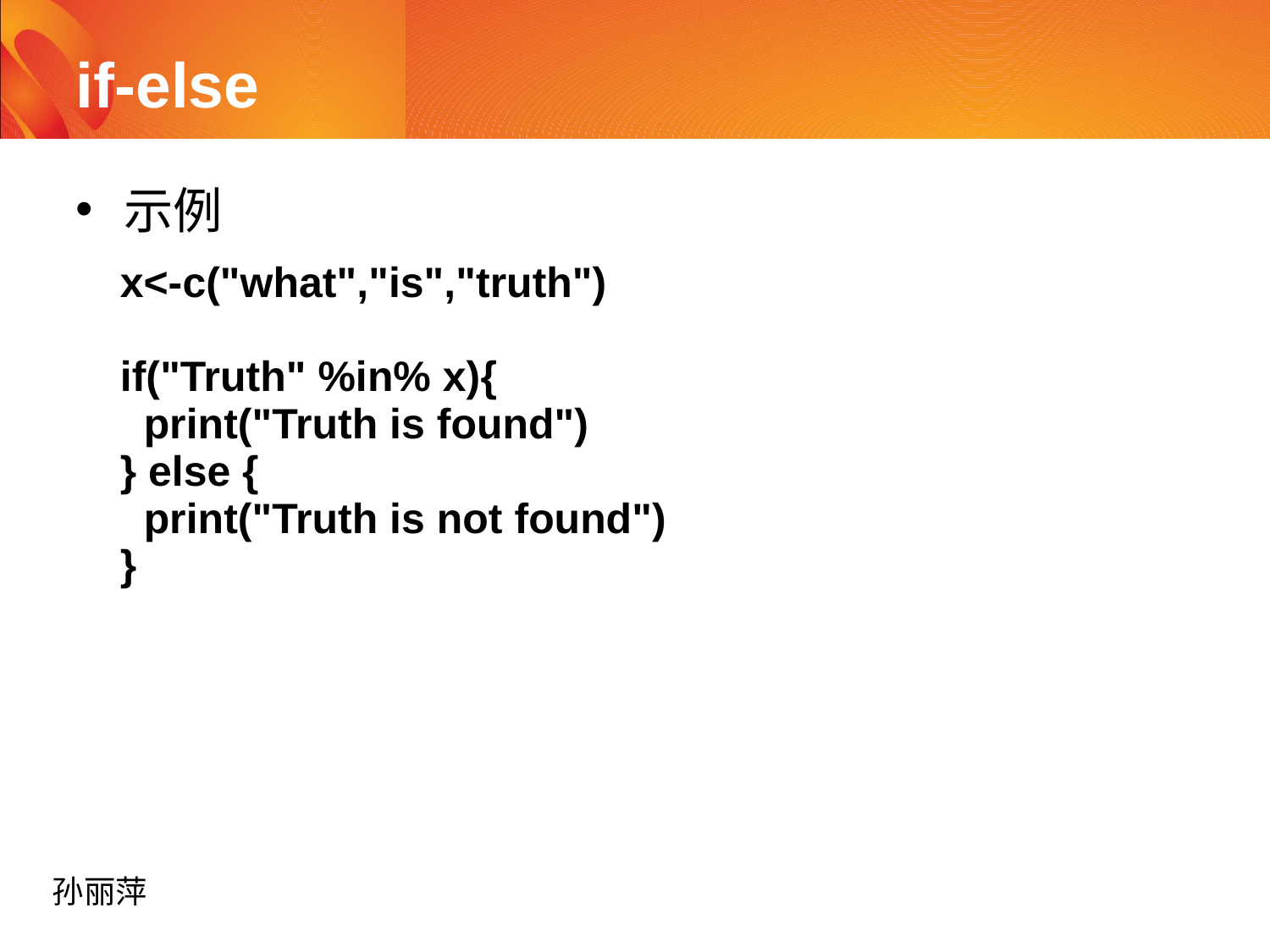

# if-else
示例

| x<-c("what","is","truth") if("Truth" %in% x){ print("Truth is found") } else { print("Truth is not found") } |
| --- |